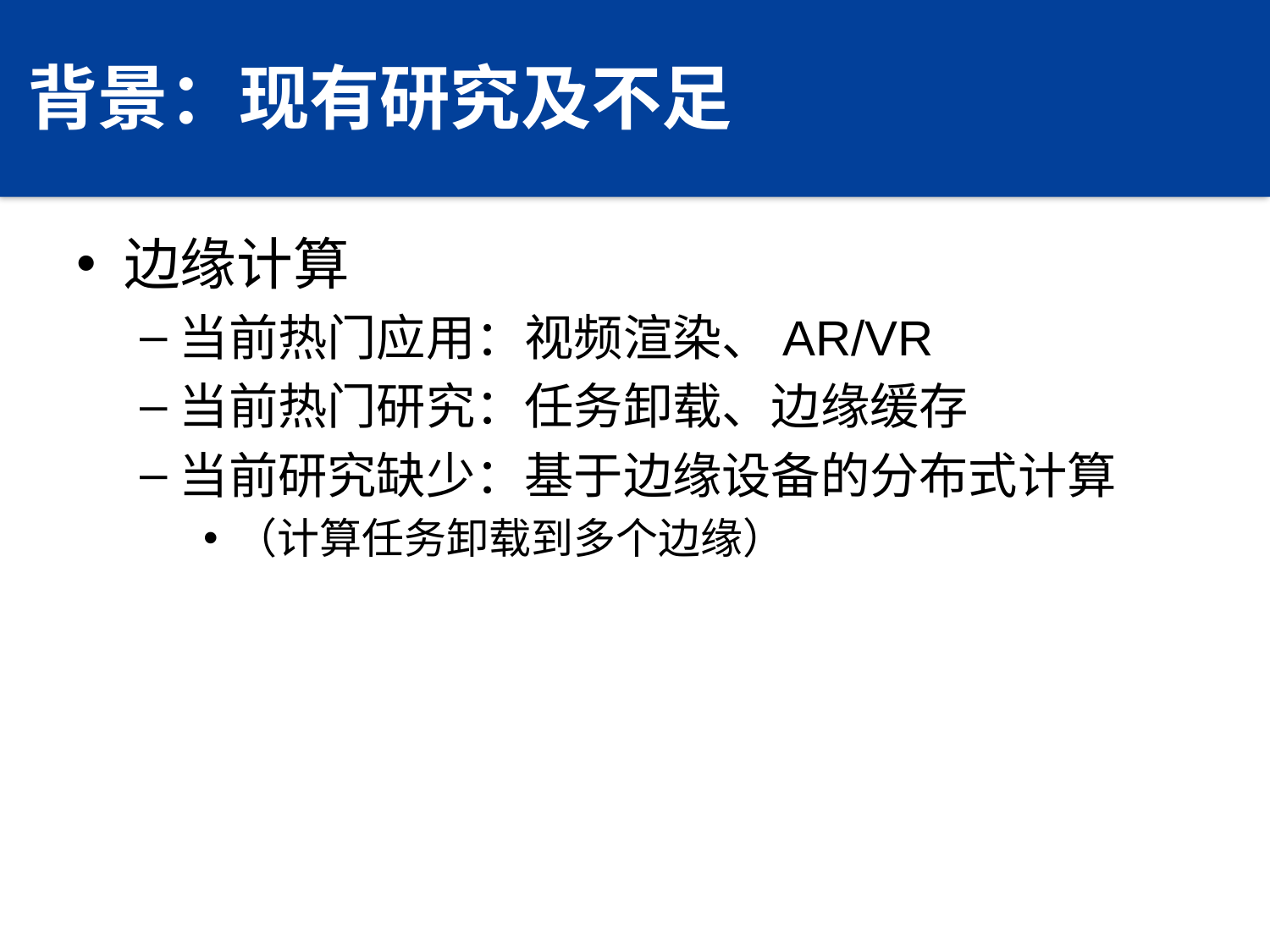

# 背景：现有研究及不足
边缘计算
当前热门应用：视频渲染、AR/VR
当前热门研究：任务卸载、边缘缓存
当前研究缺少：基于边缘设备的分布式计算
（计算任务卸载到多个边缘）